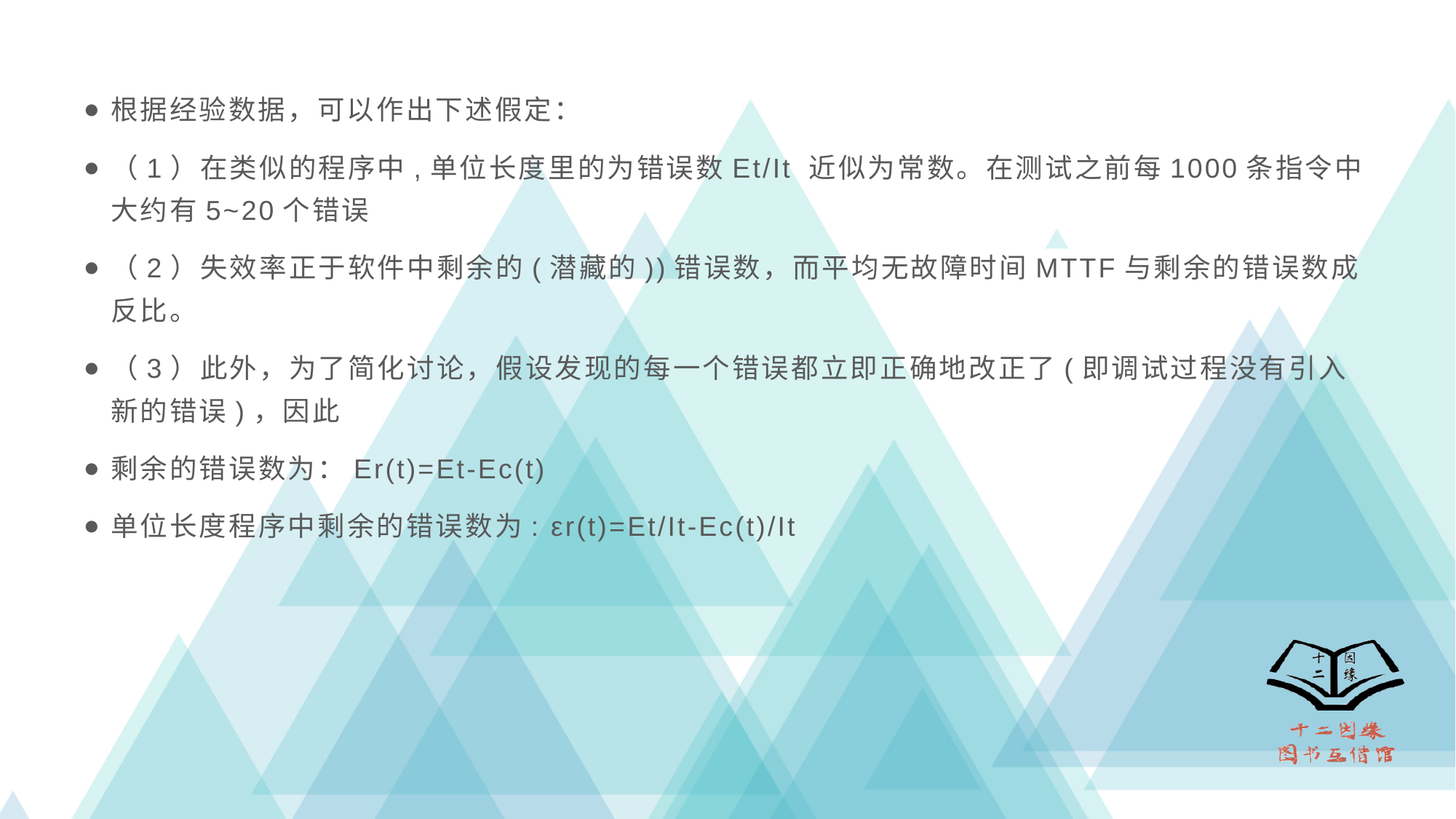

根据经验数据，可以作出下述假定：
（1）在类似的程序中,单位长度里的为错误数Et/It 近似为常数。在测试之前每1000条指令中大约有5~20个错误
（2）失效率正于软件中剩余的(潜藏的))错误数，而平均无故障时间MTTF与剩余的错误数成反比。
（3）此外，为了简化讨论，假设发现的每一个错误都立即正确地改正了(即调试过程没有引入新的错误)，因此
剩余的错误数为：Er(t)=Et-Ec(t)
单位长度程序中剩余的错误数为: εr(t)=Et/It-Ec(t)/It